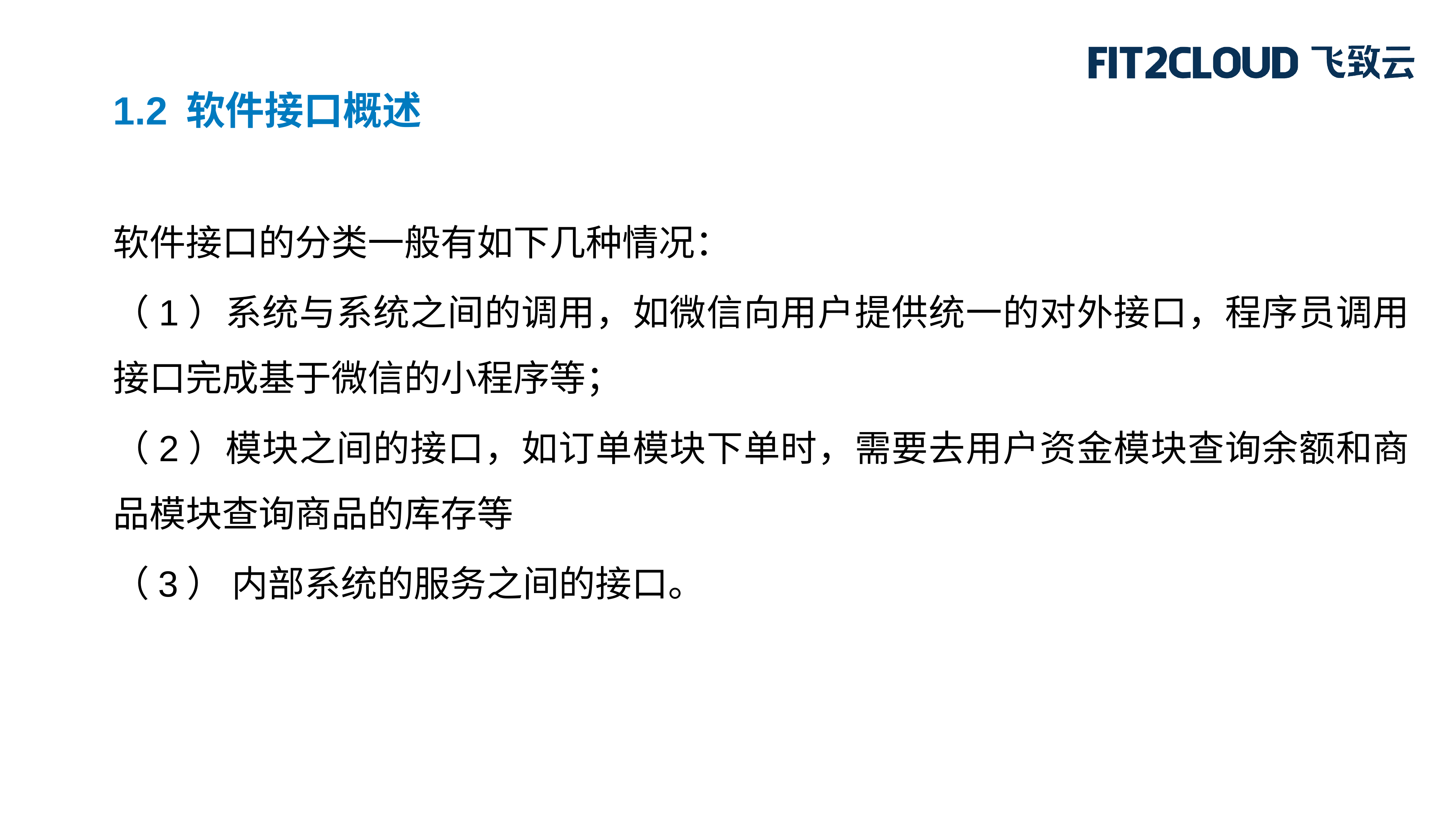

1.2 软件接口概述
软件接口的分类一般有如下几种情况：
（1）系统与系统之间的调用，如微信向用户提供统一的对外接口，程序员调用接口完成基于微信的小程序等；
（2）模块之间的接口，如订单模块下单时，需要去用户资金模块查询余额和商品模块查询商品的库存等
（3） 内部系统的服务之间的接口。